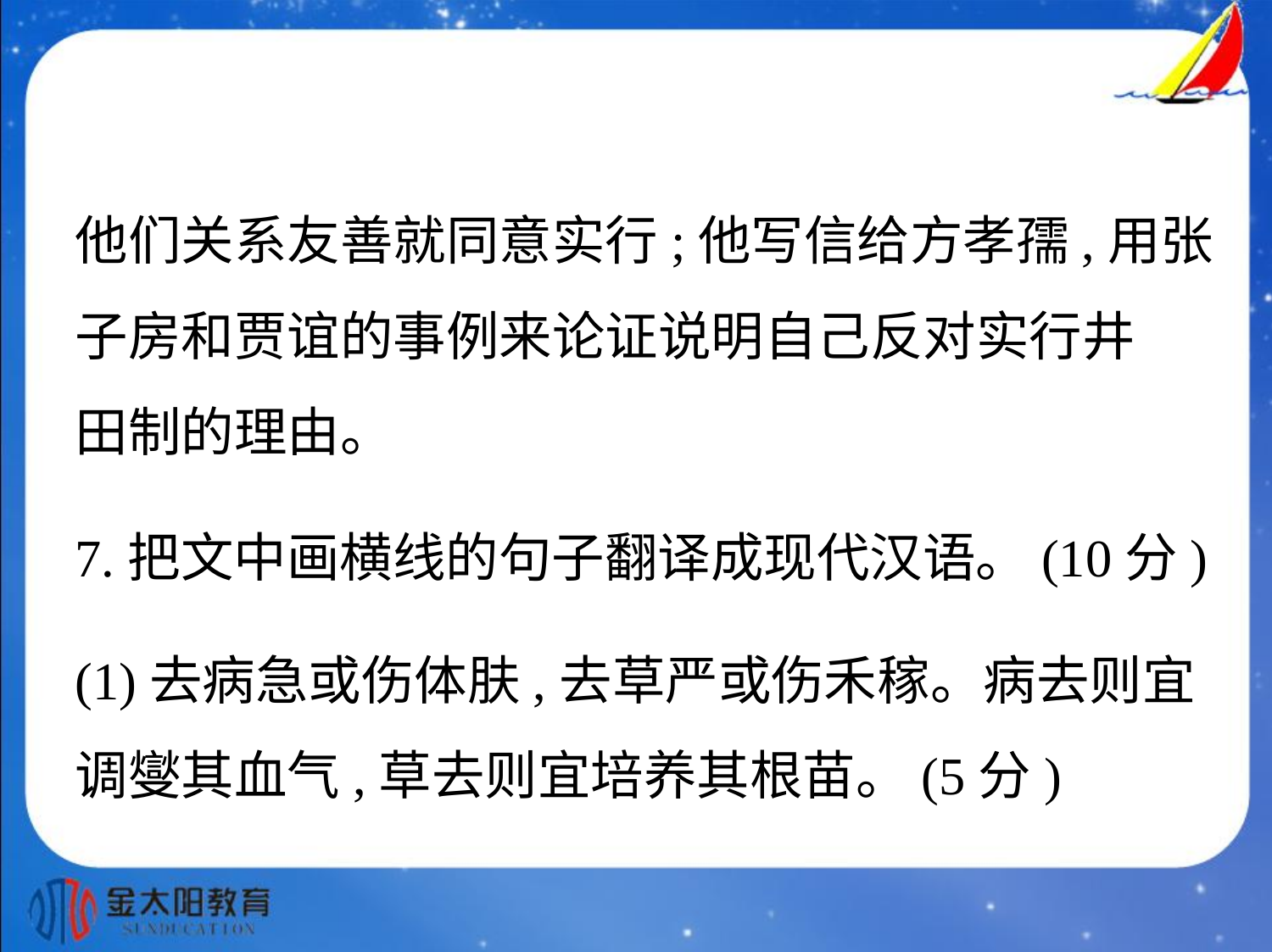

他们关系友善就同意实行;他写信给方孝孺,用张
子房和贾谊的事例来论证说明自己反对实行井
田制的理由。
7.把文中画横线的句子翻译成现代汉语。(10分)
(1)去病急或伤体肤,去草严或伤禾稼。病去则宜
调燮其血气,草去则宜培养其根苗。(5分)